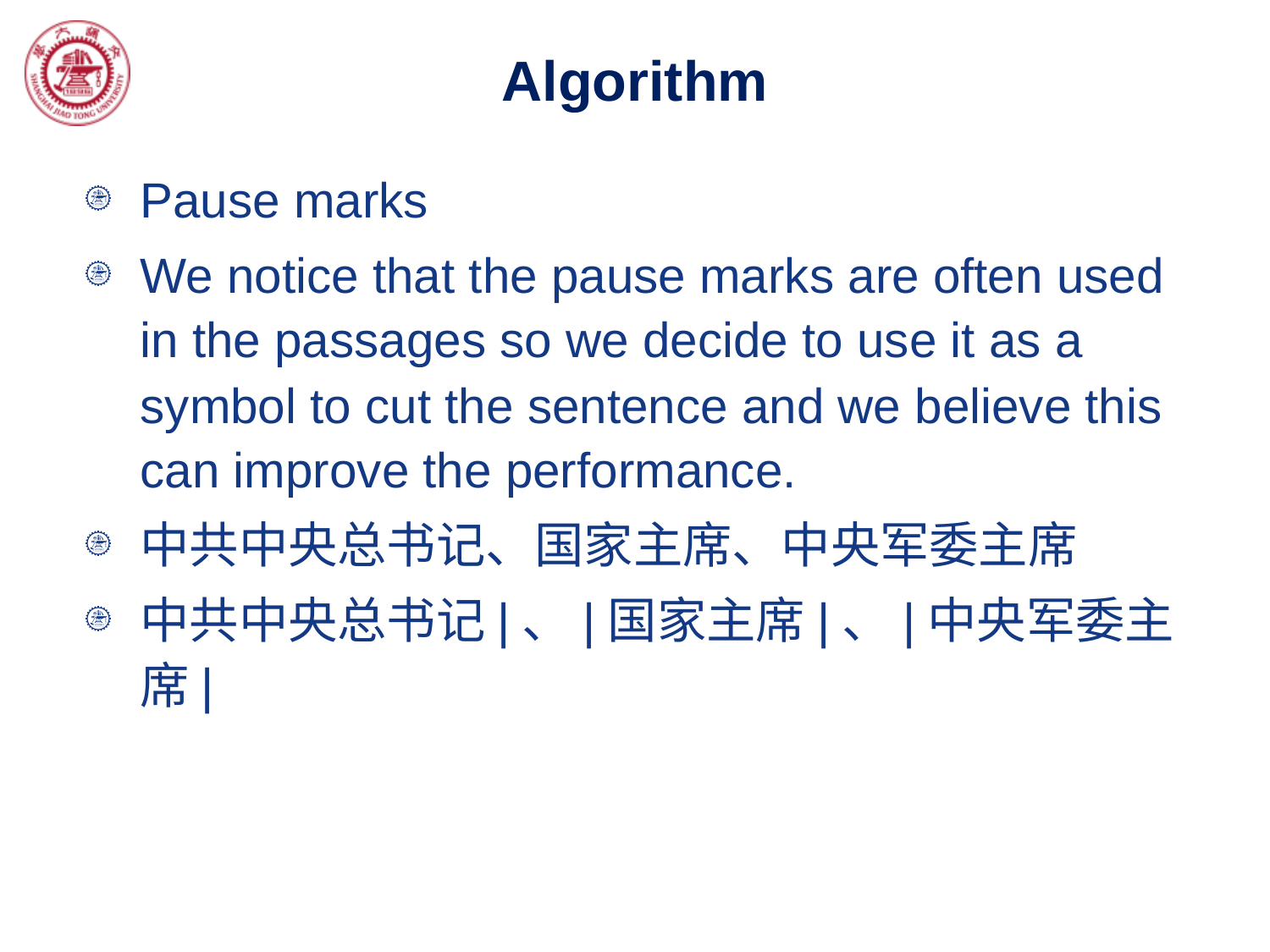

# Algorithm
Pause marks
We notice that the pause marks are often used in the passages so we decide to use it as a symbol to cut the sentence and we believe this can improve the performance.
中共中央总书记、国家主席、中央军委主席
中共中央总书记|、|国家主席|、|中央军委主席|